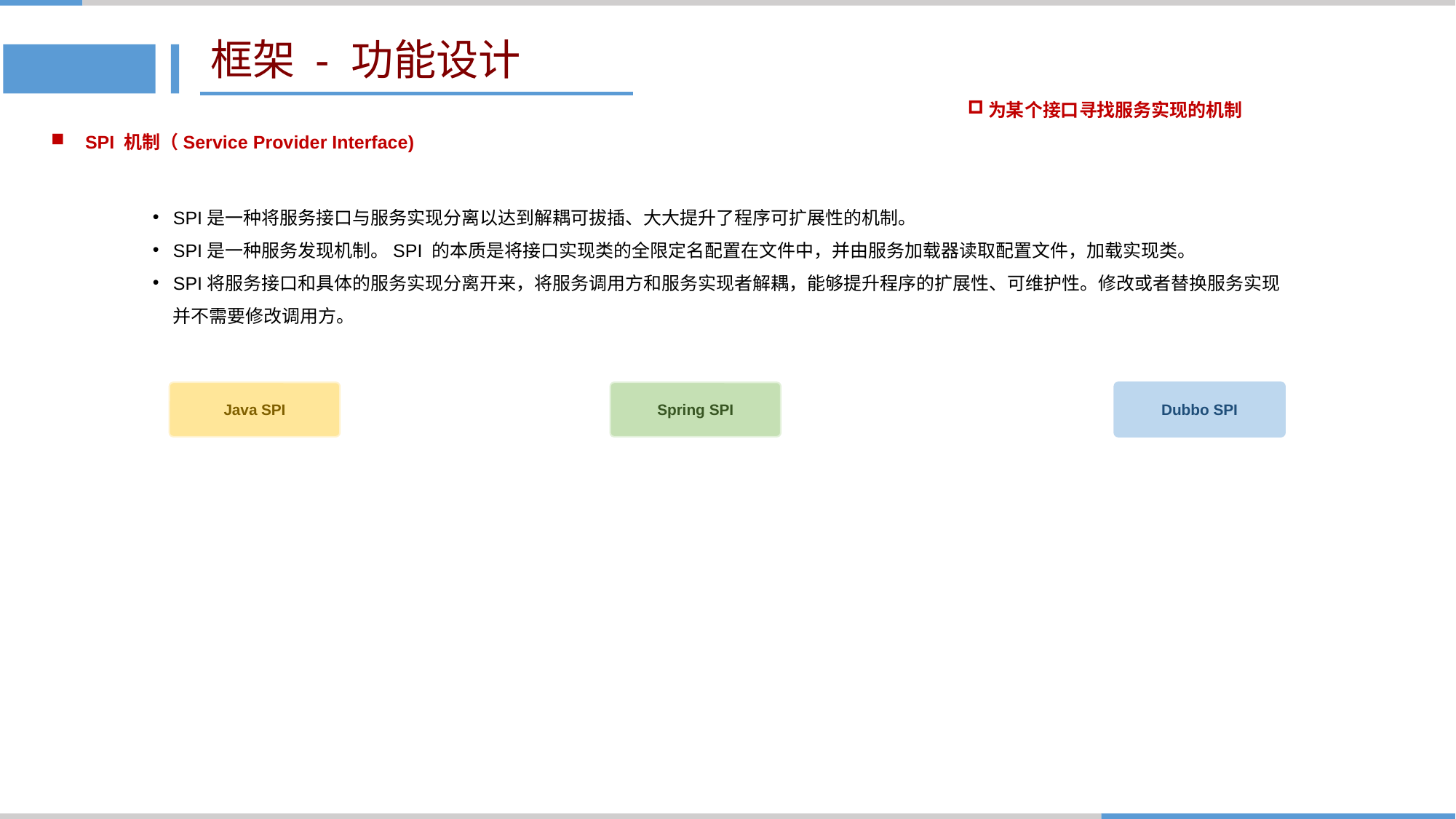

# 框架 - 功能设计

为某个接口寻找服务实现的机制
SPI 机制（Service Provider Interface)
SPI是一种将服务接口与服务实现分离以达到解耦可拔插、大大提升了程序可扩展性的机制。
SPI是一种服务发现机制。SPI 的本质是将接口实现类的全限定名配置在文件中，并由服务加载器读取配置文件，加载实现类。
SPI将服务接口和具体的服务实现分离开来，将服务调用方和服务实现者解耦，能够提升程序的扩展性、可维护性。修改或者替换服务实现并不需要修改调用方。
Java SPI
Spring SPI
Dubbo SPI